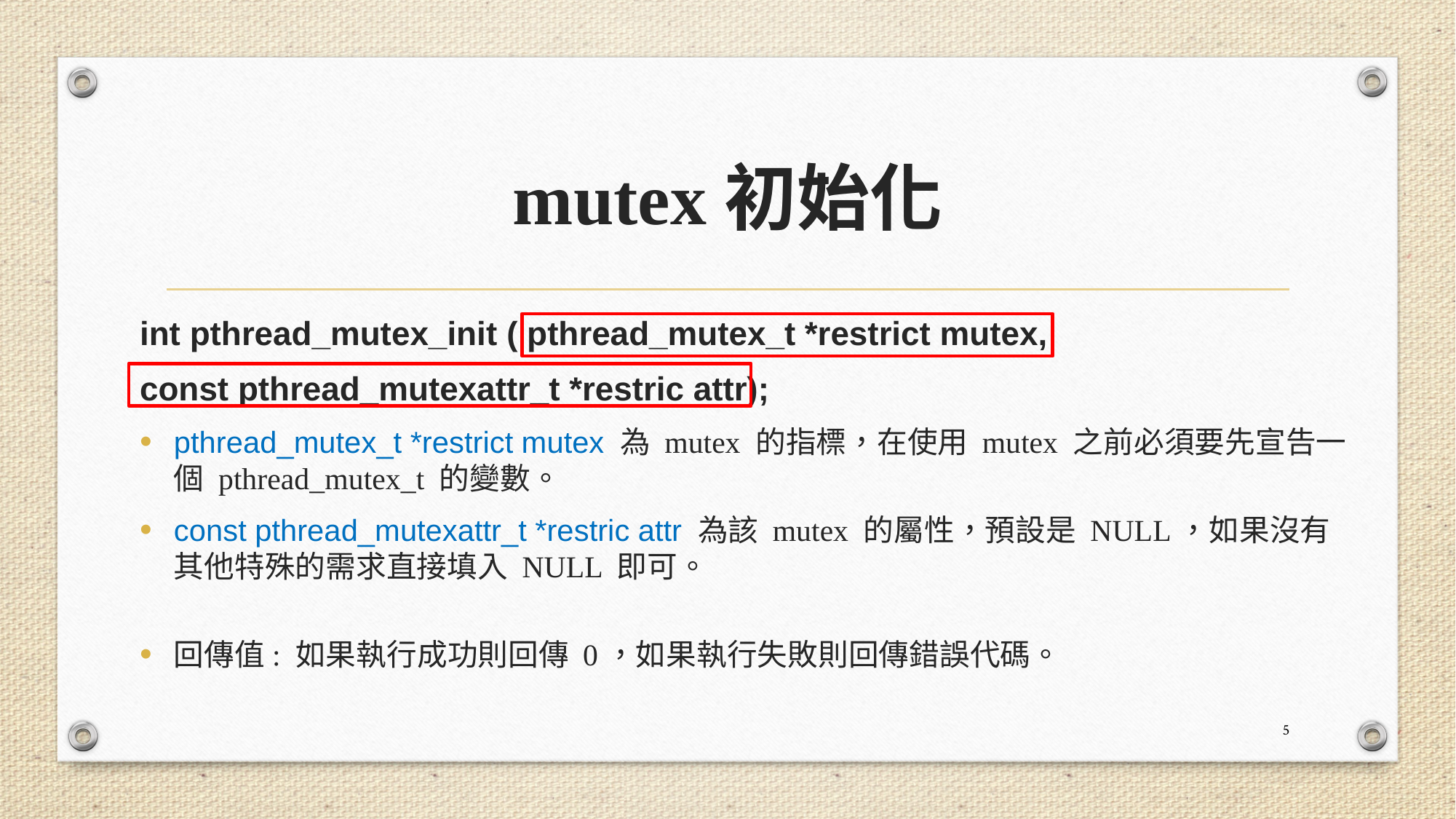

# mutex初始化
int pthread_mutex_init ( pthread_mutex_t *restrict mutex,
const pthread_mutexattr_t *restric attr);
pthread_mutex_t *restrict mutex 為 mutex 的指標，在使用 mutex 之前必須要先宣告一個 pthread_mutex_t 的變數。
const pthread_mutexattr_t *restric attr 為該 mutex 的屬性，預設是 NULL，如果沒有其他特殊的需求直接填入 NULL 即可。
回傳值: 如果執行成功則回傳 0，如果執行失敗則回傳錯誤代碼。

5